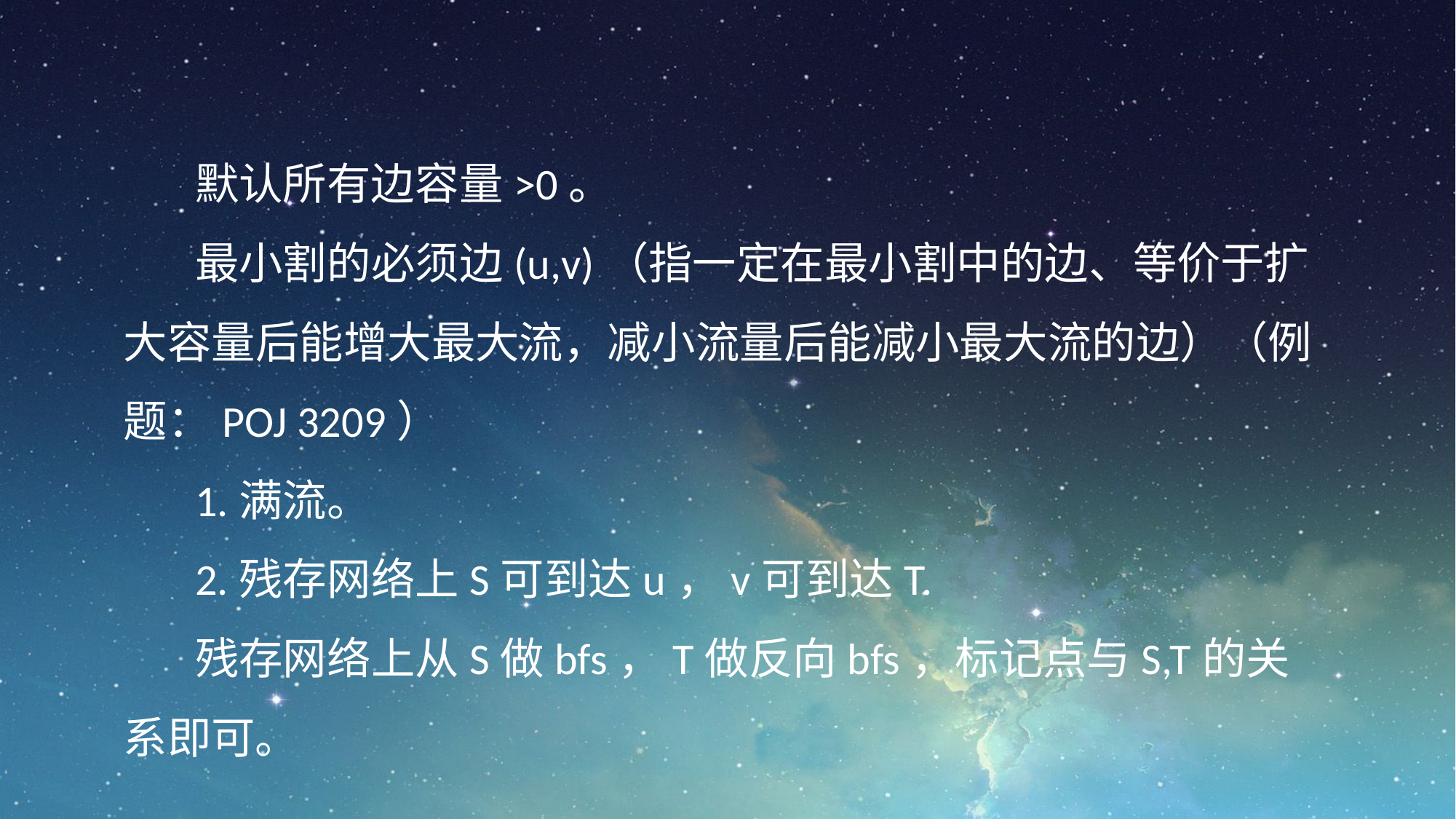

默认所有边容量>0。
最小割的必须边(u,v)（指一定在最小割中的边、等价于扩大容量后能增大最大流，减小流量后能减小最大流的边）（例题：POJ 3209）
1.满流。
2.残存网络上S可到达u，v可到达T.
残存网络上从S做bfs，T做反向bfs，标记点与S,T的关系即可。